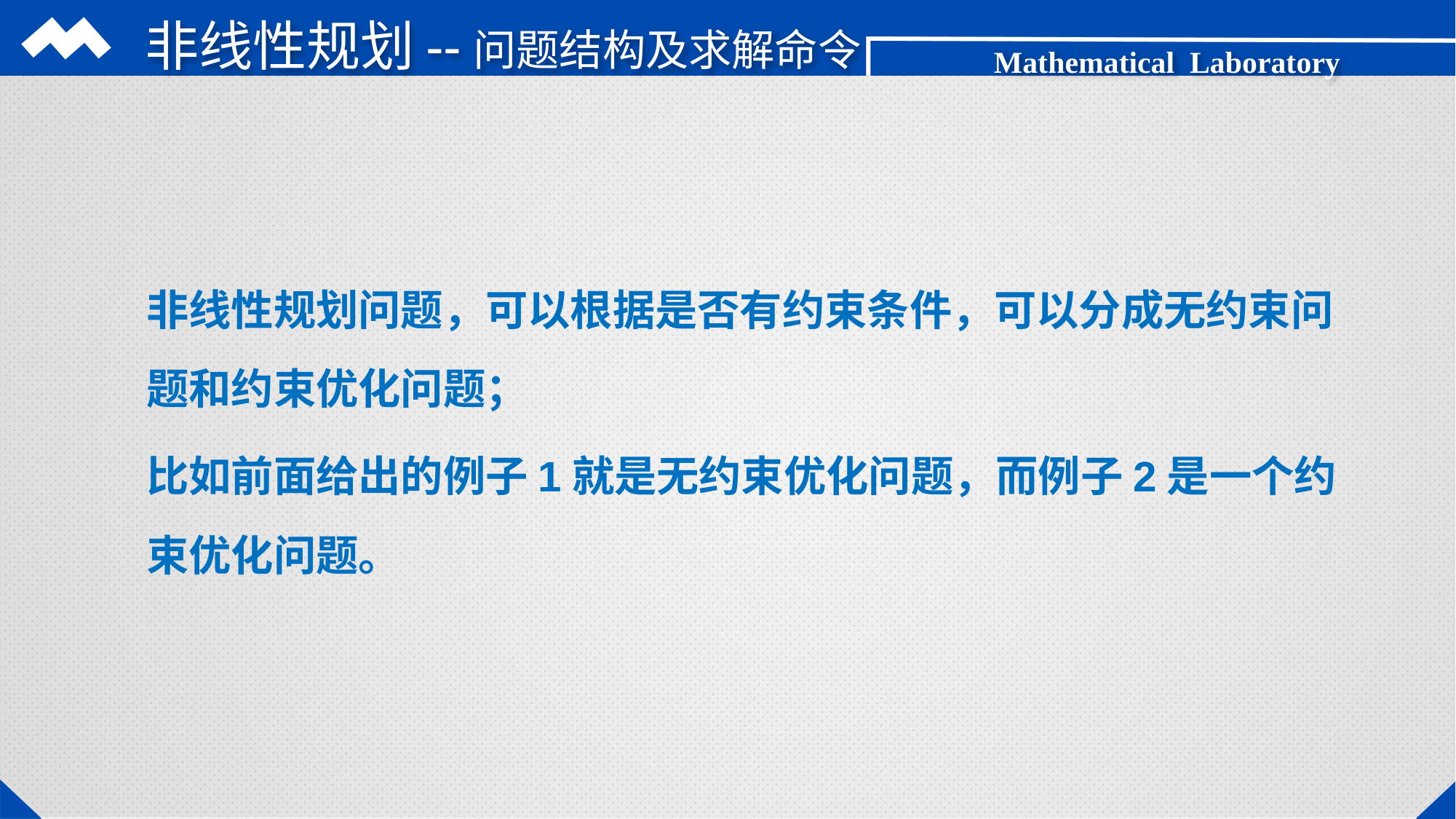

# 非线性规划--问题结构及求解命令
Mathematical  Laboratory
非线性规划问题，可以根据是否有约束条件，可以分成无约束问题和约束优化问题；
比如前面给出的例子1就是无约束优化问题，而例子2是一个约束优化问题。